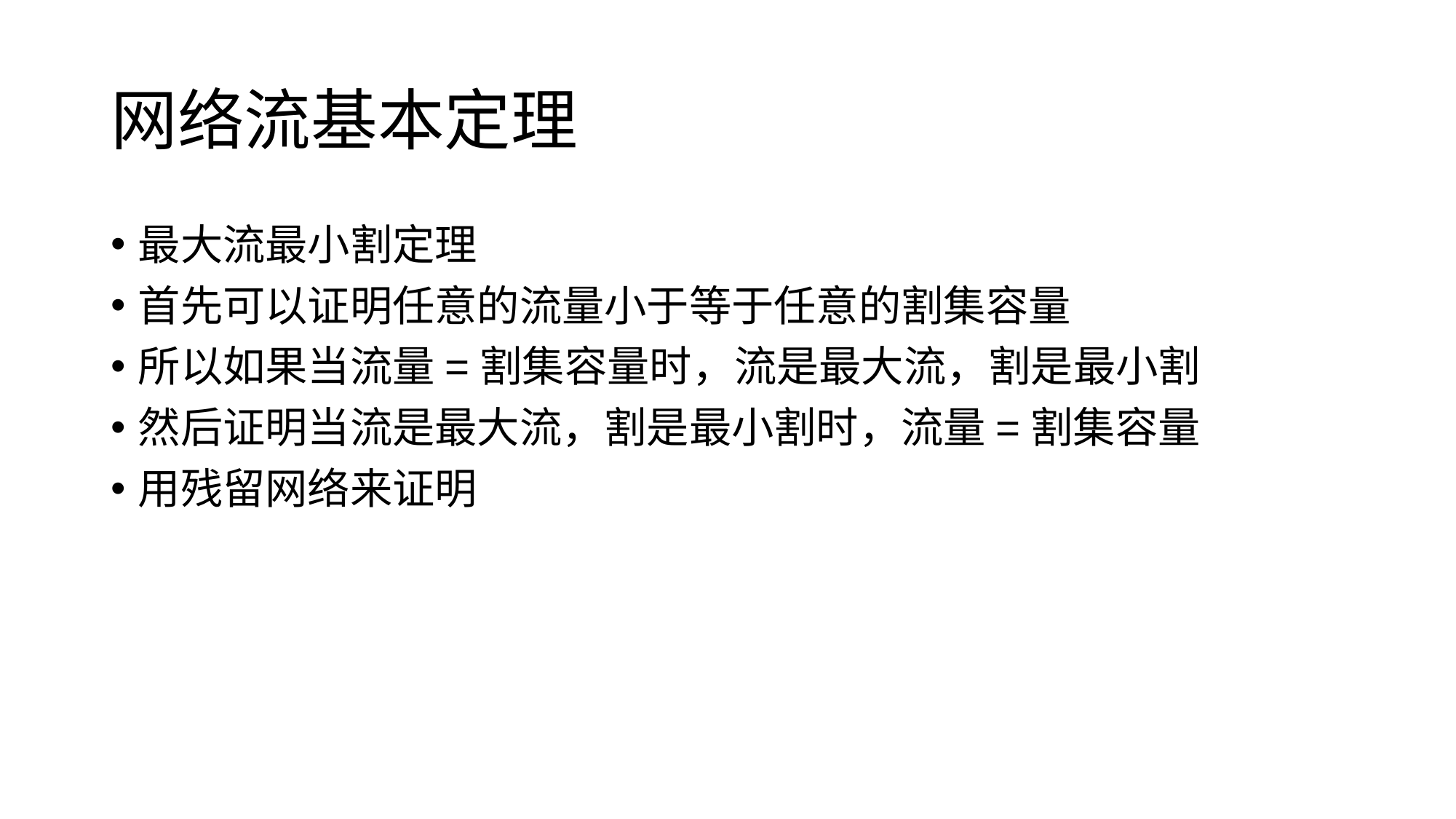

# 网络流基本定理
最大流最小割定理
首先可以证明任意的流量小于等于任意的割集容量
所以如果当流量=割集容量时，流是最大流，割是最小割
然后证明当流是最大流，割是最小割时，流量=割集容量
用残留网络来证明